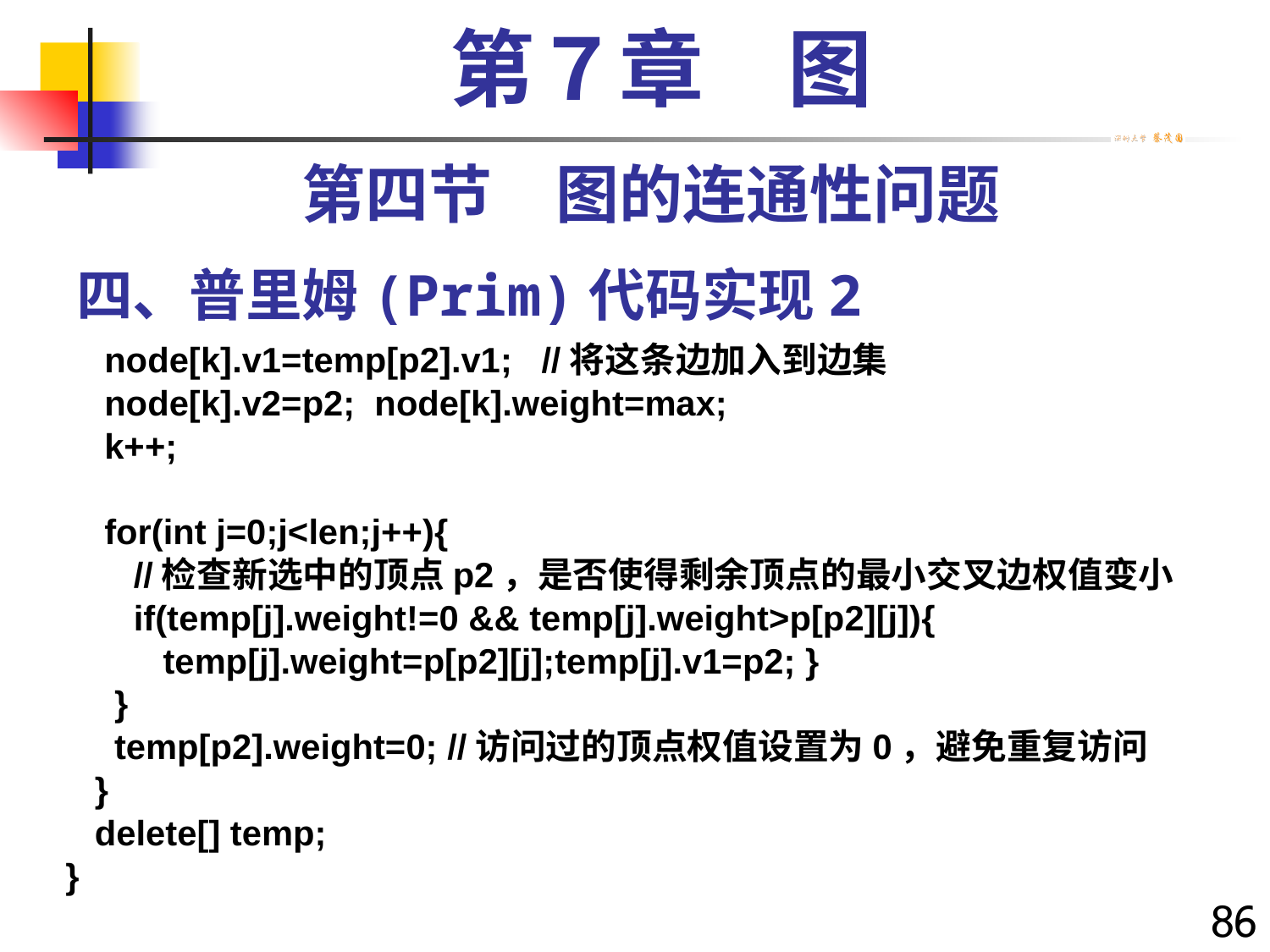

第７章　图
第四节　图的连通性问题
# 四、普里姆(Prim)代码实现2
    node[k].v1=temp[p2].v1;   //将这条边加入到边集
    node[k].v2=p2;  node[k].weight=max;
    k++;

    for(int j=0;j<len;j++){
       //检查新选中的顶点p2，是否使得剩余顶点的最小交叉边权值变小
       if(temp[j].weight!=0 && temp[j].weight>p[p2][j]){
          temp[j].weight=p[p2][j];temp[j].v1=p2; }
     }
     temp[p2].weight=0; //访问过的顶点权值设置为0，避免重复访问
   }
   delete[] temp;
}
86